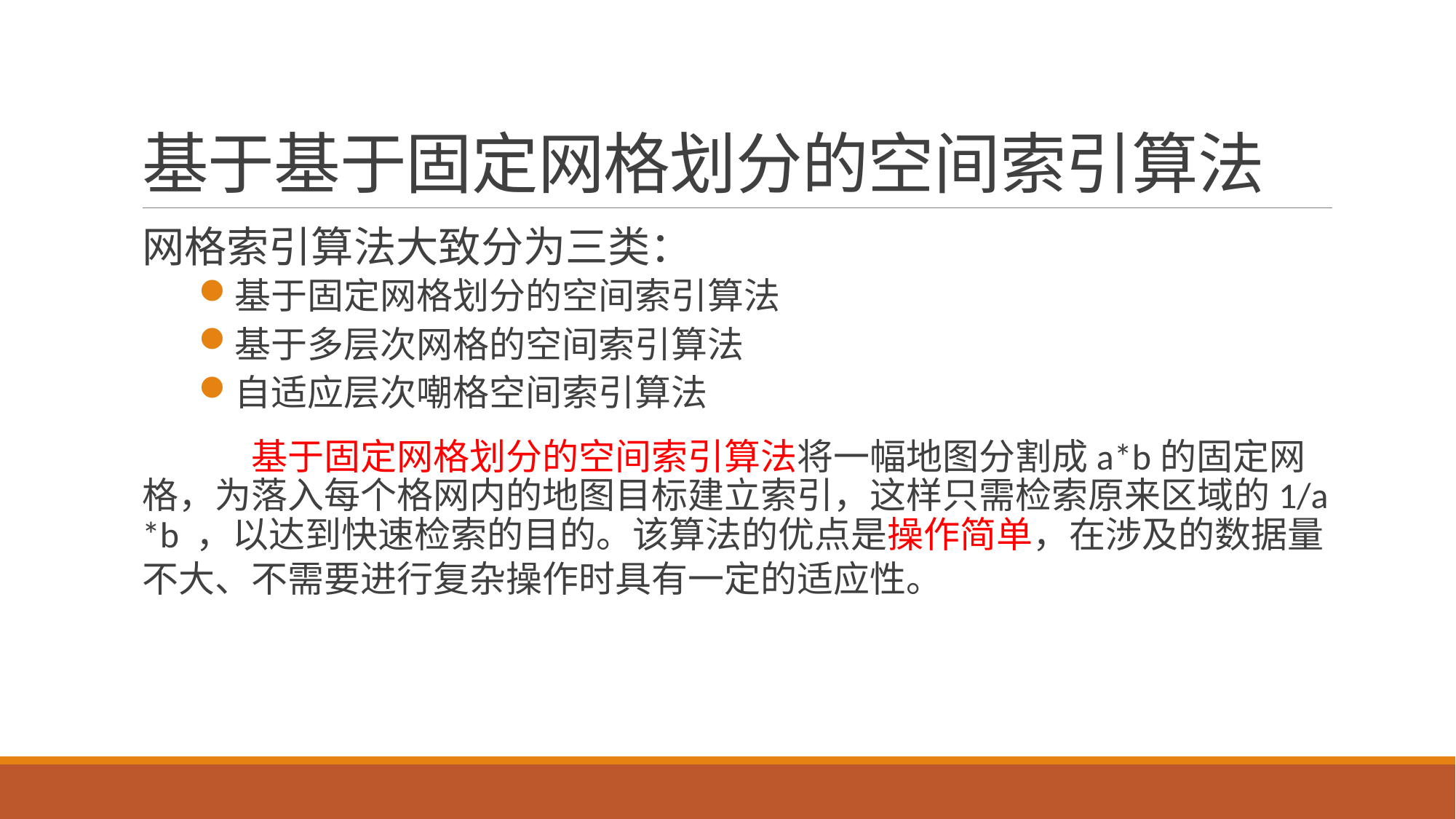

# 基于基于固定网格划分的空间索引算法
网格索引算法大致分为三类：
基于固定网格划分的空间索引算法
基于多层次网格的空间索引算法
自适应层次嘲格空间索引算法
 	基于固定网格划分的空间索引算法将一幅地图分割成a*b的固定网格，为落入每个格网内的地图目标建立索引，这样只需检索原来区域的1/a*b ，以达到快速检索的目的。该算法的优点是操作简单，在涉及的数据量不大、不需要进行复杂操作时具有一定的适应性。